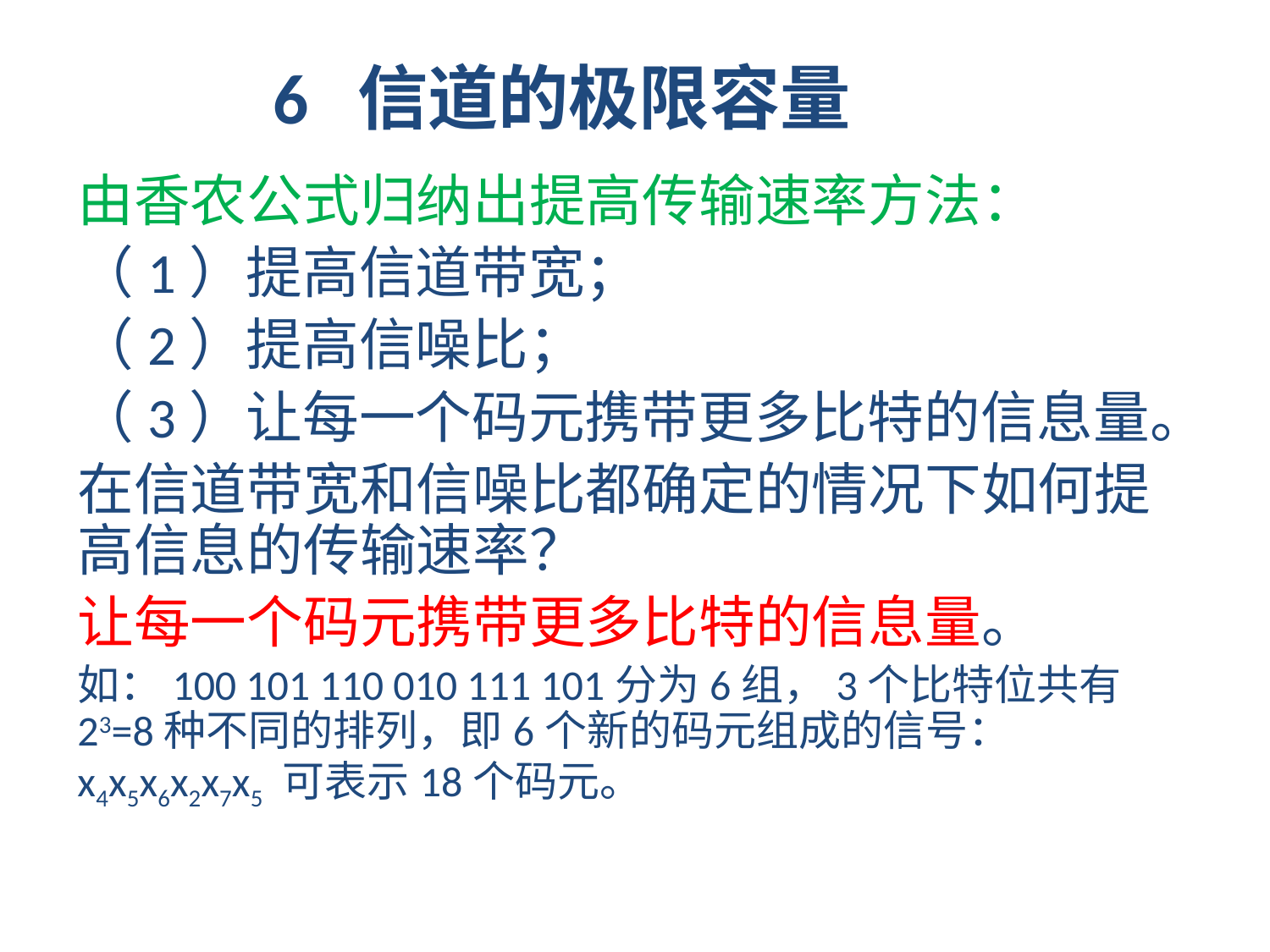

6  信道的极限容量
由香农公式归纳出提高传输速率方法：
（1）提高信道带宽；
（2）提高信噪比；
（3）让每一个码元携带更多比特的信息量。
在信道带宽和信噪比都确定的情况下如何提高信息的传输速率？
让每一个码元携带更多比特的信息量。
如：100 101 110 010 111 101分为6组，3个比特位共有23=8种不同的排列，即6个新的码元组成的信号：x4x5x6x2x7x5 可表示18个码元。